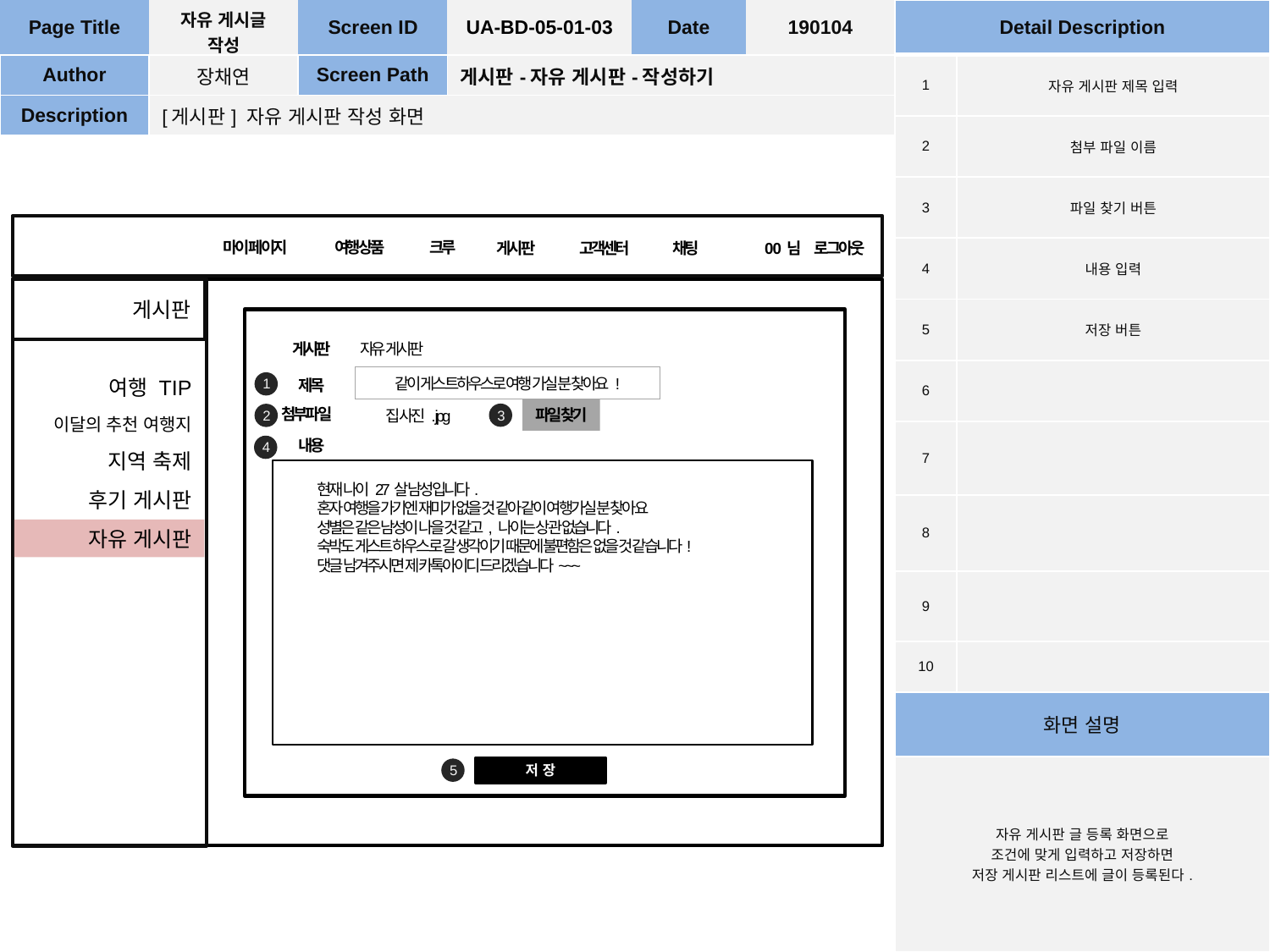

| Page Title | 자유 게시글 작성 | Screen ID | UA-BD-05-01-03 | Date | 190104 |
| --- | --- | --- | --- | --- | --- |
| Author | 장채연 | Screen Path | 게시판-자유 게시판-작성하기 |  |  |
| Description | [게시판] 자유 게시판 작성 화면 |  |  |  |  |
| Detail Description |  |
| --- | --- |
| 1 | 자유 게시판 제목 입력 |
| 2 | 첨부 파일 이름 |
| 3 | 파일 찾기 버튼 |
| 4 | 내용 입력 |
| 5 | 저장 버튼 |
| 6 |  |
| 7 |  |
| 8 |  |
| 9 |  |
| 10 |  |
| 화면 설명 |  |
| 자유 게시판 글 등록 화면으로 조건에 맞게 입력하고 저장하면 저장 게시판 리스트에 글이 등록된다. |  |

여행상품
크루
마이 페이지
게시판
고객센터
채팅
0 0 님
로그아웃

게시판

게시판
자유 게시판
같이 게스트하우스로 여행 가실 분 찾아요 !
여행 TIP
1

제목
첨부파일
파일 찾기
집 사진 . jpg
3

2

이달의 추천 여행지
내용
4

지역 축제
현재 나이 27살 남성입니다.
혼자 여행을 가기엔 재미가 없을 것 같아 같이 여행가실 분 찾아요
성별은 같은 남성이 나을 것 같고, 나이는 상관 없습니다.
숙박도 게스트 하우스로 갈 생각이기 때문에 불편함은 없을 것 같습니다!
댓글 남겨주시면 제 카톡아이디 드리겠습니다~~~
후기 게시판
자유 게시판
5

저 장